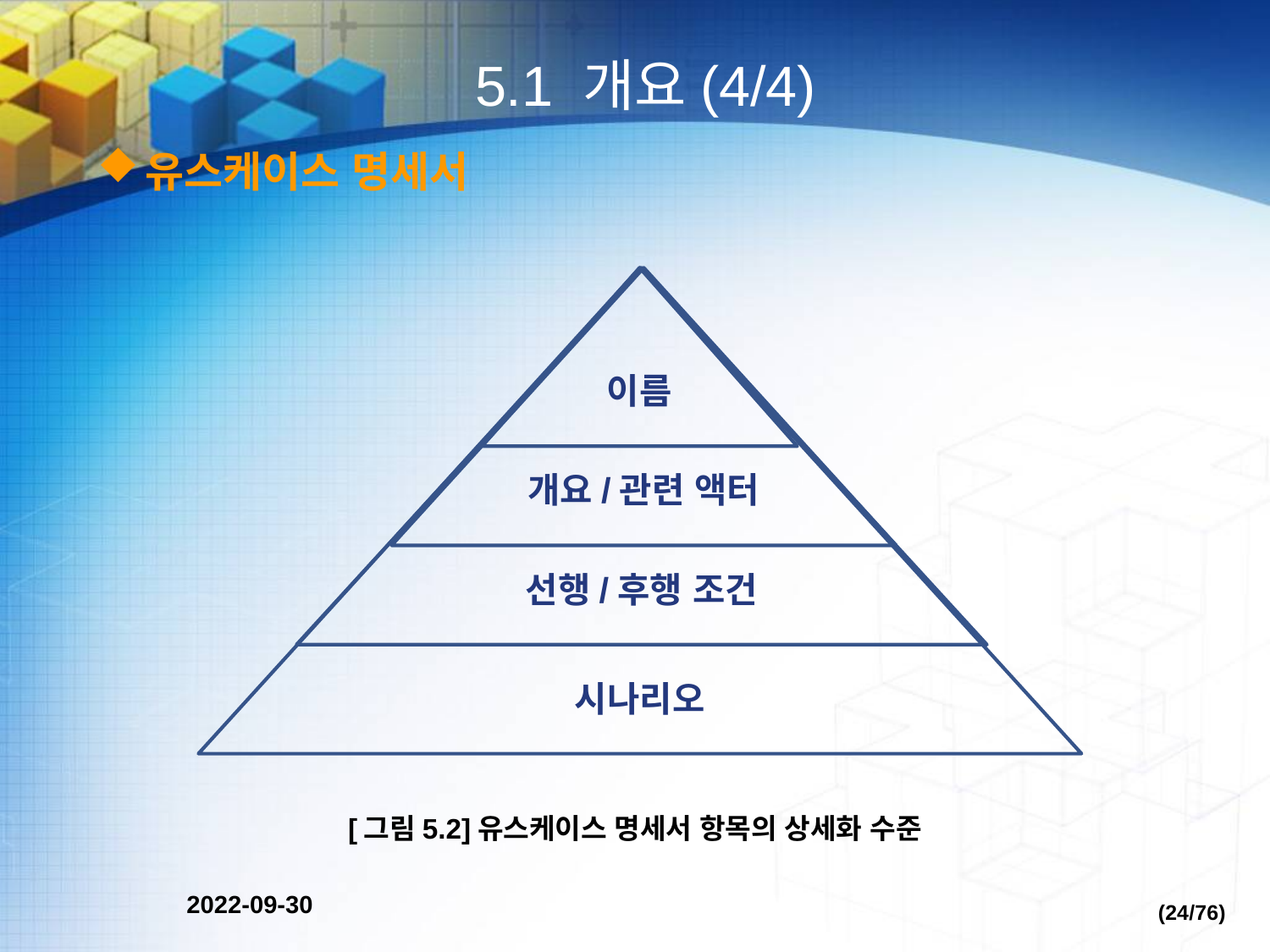

# 5.1 개요(4/4)
유스케이스 명세서
시나리오

선행/후행 조건

개요/관련 액터

이름

[그림5.2]유스케이스 명세서 항목의 상세화 수준
(24/76)
2022-09-30